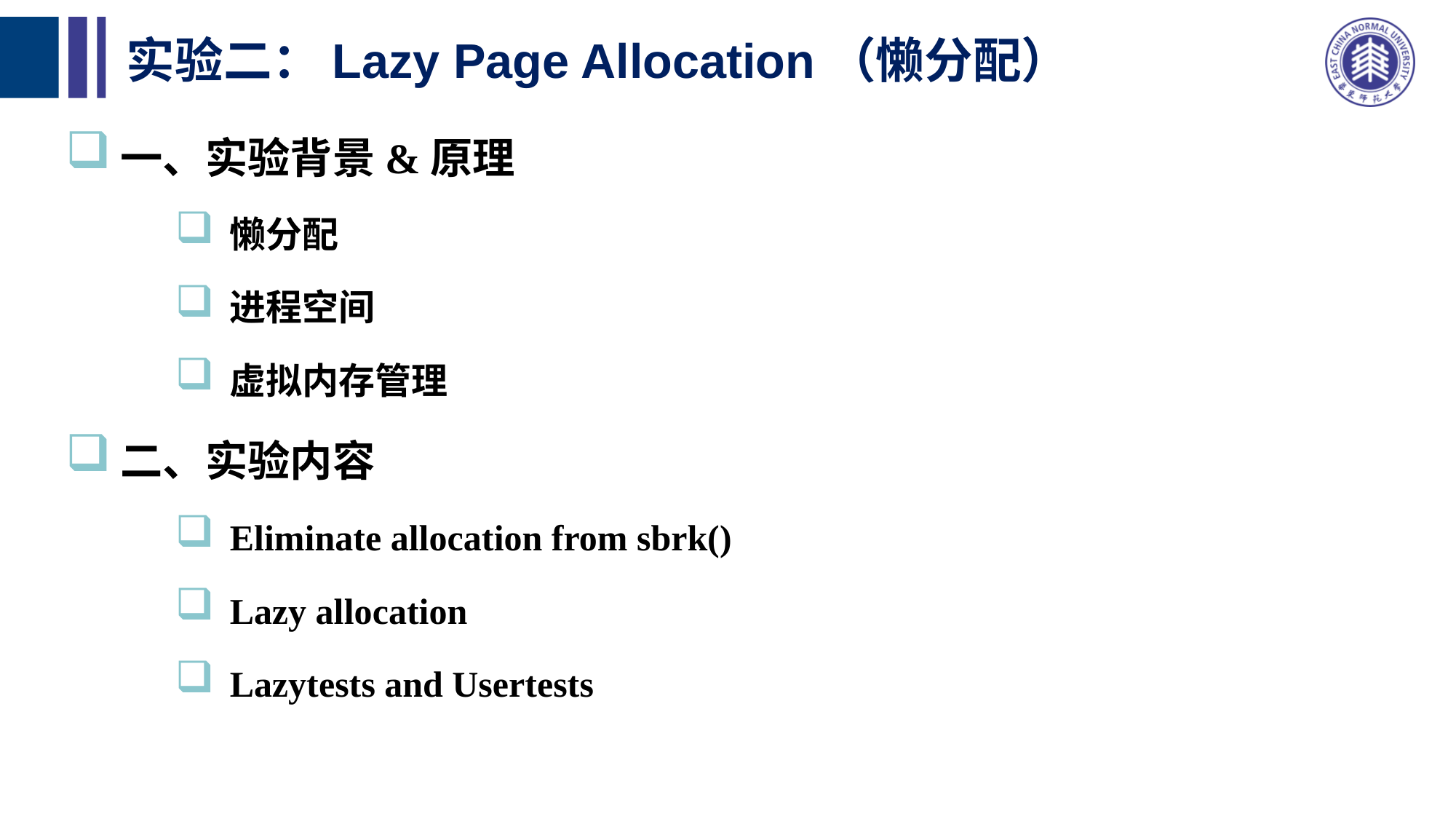

# 实验二：Lazy Page Allocation（懒分配）
一、实验背景&原理
懒分配
进程空间
虚拟内存管理
二、实验内容
Eliminate allocation from sbrk()
Lazy allocation
Lazytests and Usertests